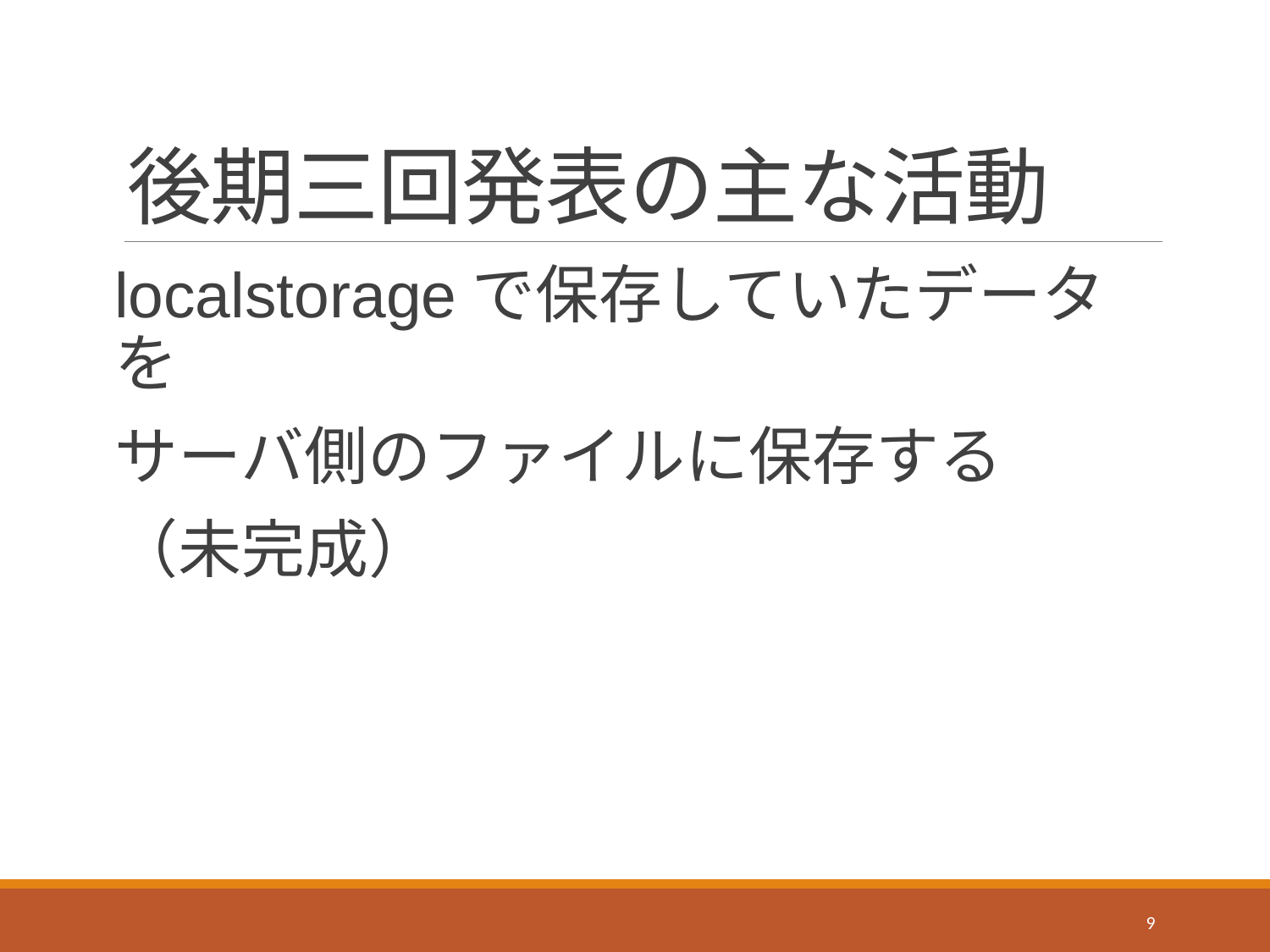

# 後期三回発表の主な活動
localstorageで保存していたデータを
サーバ側のファイルに保存する
（未完成）
9